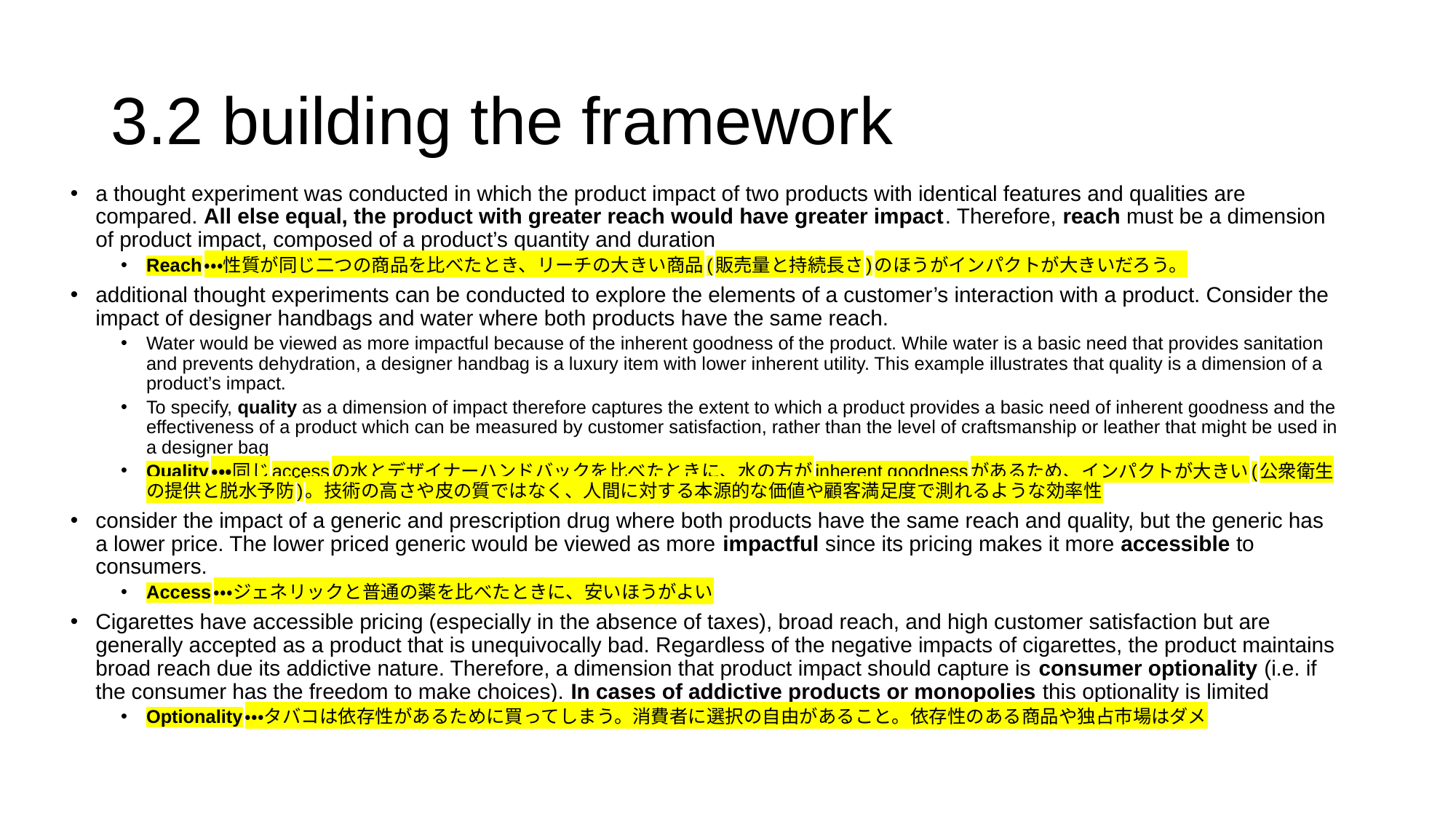

# 3.2 building the framework
a thought experiment was conducted in which the product impact of two products with identical features and qualities are compared. All else equal, the product with greater reach would have greater impact. Therefore, reach must be a dimension of product impact, composed of a product’s quantity and duration
Reach・・・性質が同じ二つの商品を比べたとき、リーチの大きい商品(販売量と持続長さ)のほうがインパクトが大きいだろう。
additional thought experiments can be conducted to explore the elements of a customer’s interaction with a product. Consider the impact of designer handbags and water where both products have the same reach.
Water would be viewed as more impactful because of the inherent goodness of the product. While water is a basic need that provides sanitation and prevents dehydration, a designer handbag is a luxury item with lower inherent utility. This example illustrates that quality is a dimension of a product’s impact.
To specify, quality as a dimension of impact therefore captures the extent to which a product provides a basic need of inherent goodness and the effectiveness of a product which can be measured by customer satisfaction, rather than the level of craftsmanship or leather that might be used in a designer bag
Quality・・・同じaccessの水とデザイナーハンドバックを比べたときに、水の方がinherent goodnessがあるため、インパクトが大きい(公衆衛生の提供と脱水予防)。技術の高さや皮の質ではなく、人間に対する本源的な価値や顧客満足度で測れるような効率性
consider the impact of a generic and prescription drug where both products have the same reach and quality, but the generic has a lower price. The lower priced generic would be viewed as more impactful since its pricing makes it more accessible to consumers.
Access・・・ジェネリックと普通の薬を比べたときに、安いほうがよい
Cigarettes have accessible pricing (especially in the absence of taxes), broad reach, and high customer satisfaction but are generally accepted as a product that is unequivocally bad. Regardless of the negative impacts of cigarettes, the product maintains broad reach due its addictive nature. Therefore, a dimension that product impact should capture is consumer optionality (i.e. if the consumer has the freedom to make choices). In cases of addictive products or monopolies this optionality is limited
Optionality・・・タバコは依存性があるために買ってしまう。消費者に選択の自由があること。依存性のある商品や独占市場はダメ